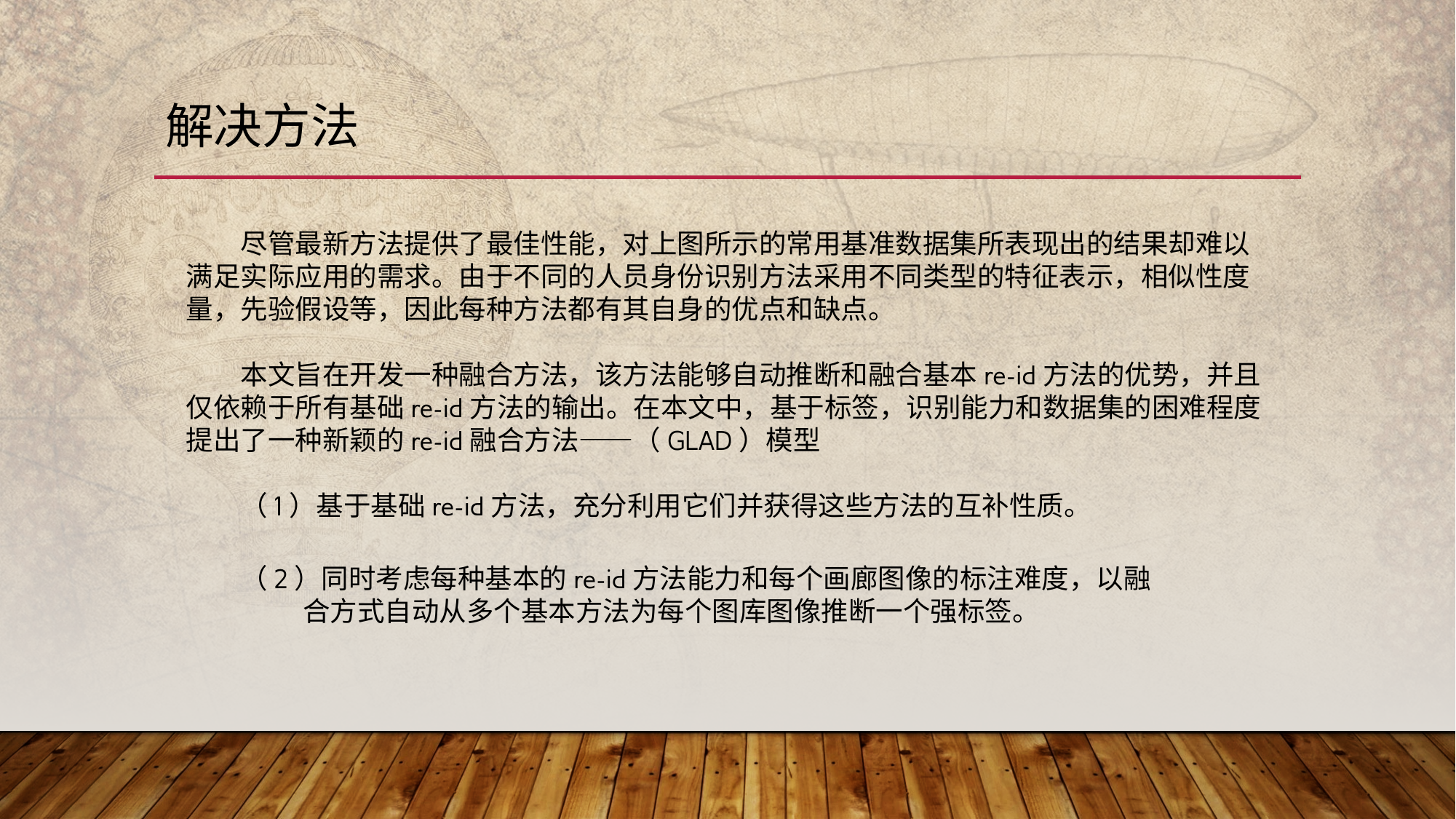

# 解决方法
尽管最新方法提供了最佳性能，对上图所示的常用基准数据集所表现出的结果却难以满足实际应用的需求。由于不同的人员身份识别方法采用不同类型的特征表示，相似性度量，先验假设等，因此每种方法都有其自身的优点和缺点。

本文旨在开发一种融合方法，该方法能够自动推断和融合基本re-id方法的优势，并且仅依赖于所有基础re-id方法的输出。在本文中，基于标签，识别能力和数据集的困难程度提出了一种新颖的re-id融合方法——（GLAD）模型

（1）基于基础re-id方法，充分利用它们并获得这些方法的互补性质。

（2）同时考虑每种基本的re-id方法能力和每个画廊图像的标注难度，以融
         合方式自动从多个基本方法为每个图库图像推断一个强标签。